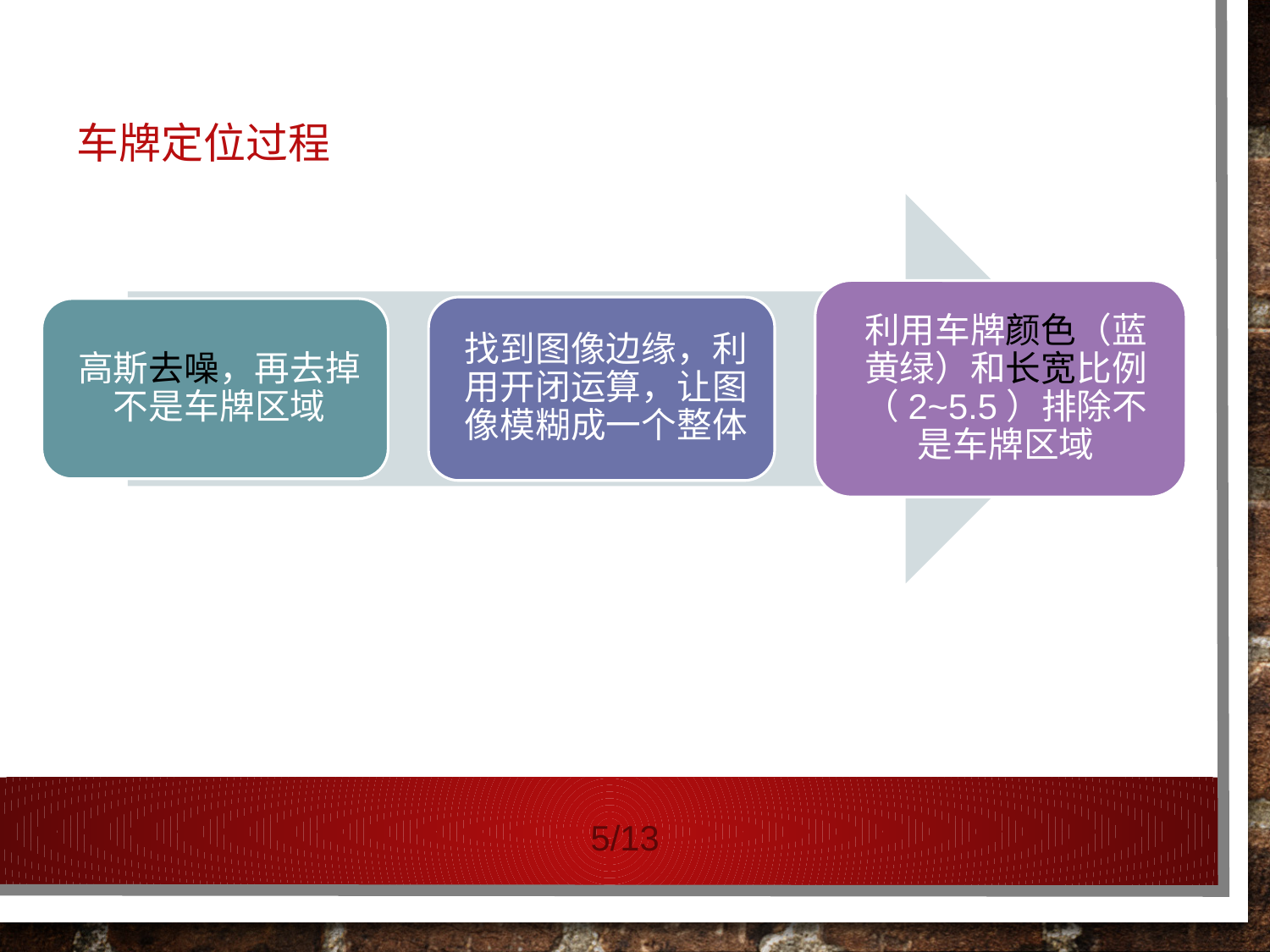

# 车牌定位过程
高斯去噪，再去掉不是车牌区域
找到图像边缘，利用开闭运算，让图像模糊成一个整体
利用车牌颜色（蓝黄绿）和长宽比例（2~5.5）排除不是车牌区域
5/13